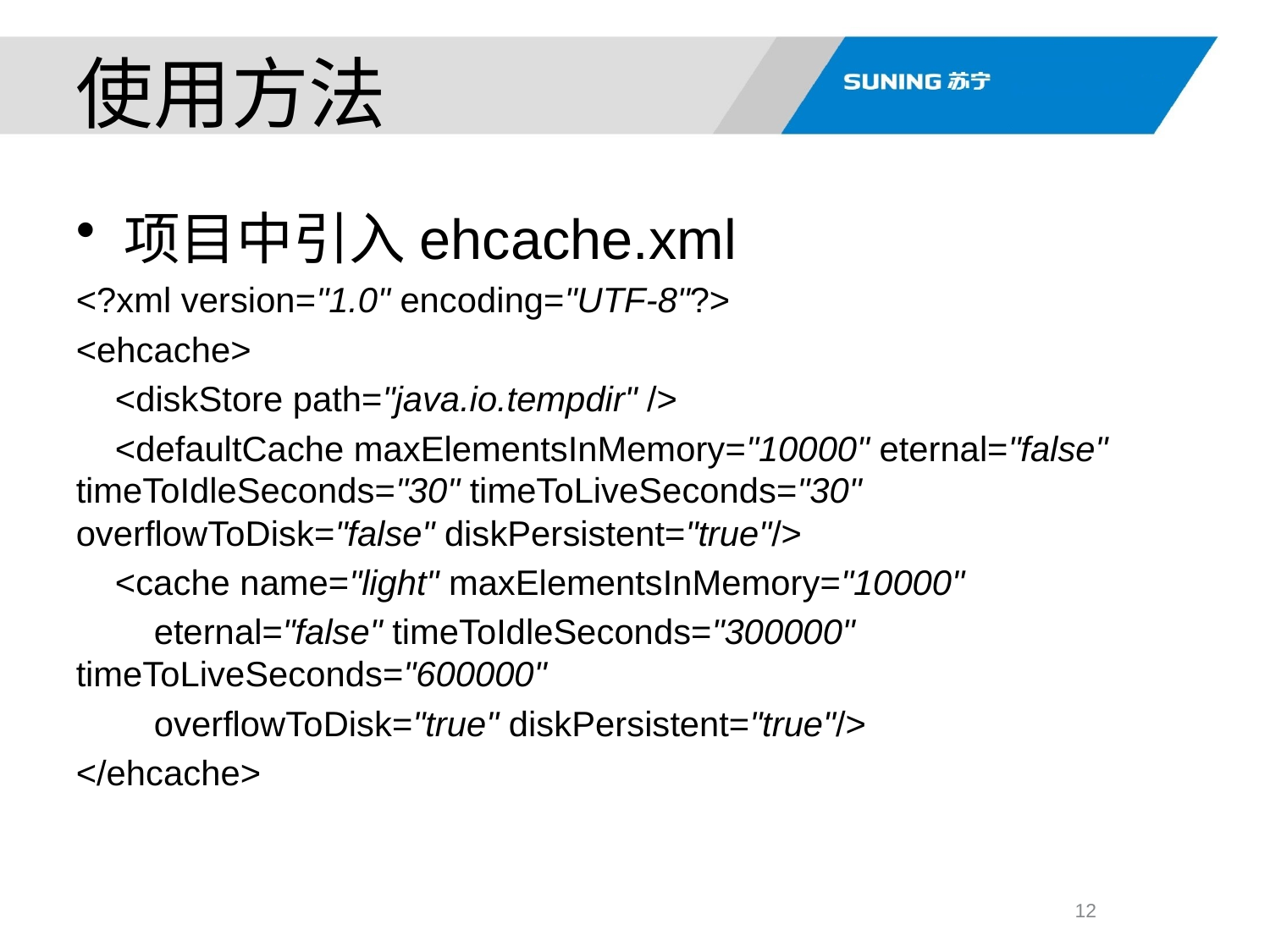

使用方法
项目中引入ehcache.xml
<?xml version="1.0" encoding="UTF-8"?>
<ehcache>
    <diskStore path="java.io.tempdir" />
    <defaultCache maxElementsInMemory="10000" eternal="false" timeToIdleSeconds="30" timeToLiveSeconds="30" overflowToDisk="false" diskPersistent="true"/>
    <cache name="light" maxElementsInMemory="10000"
        eternal="false" timeToIdleSeconds="300000" timeToLiveSeconds="600000"
        overflowToDisk="true" diskPersistent="true"/>
</ehcache>